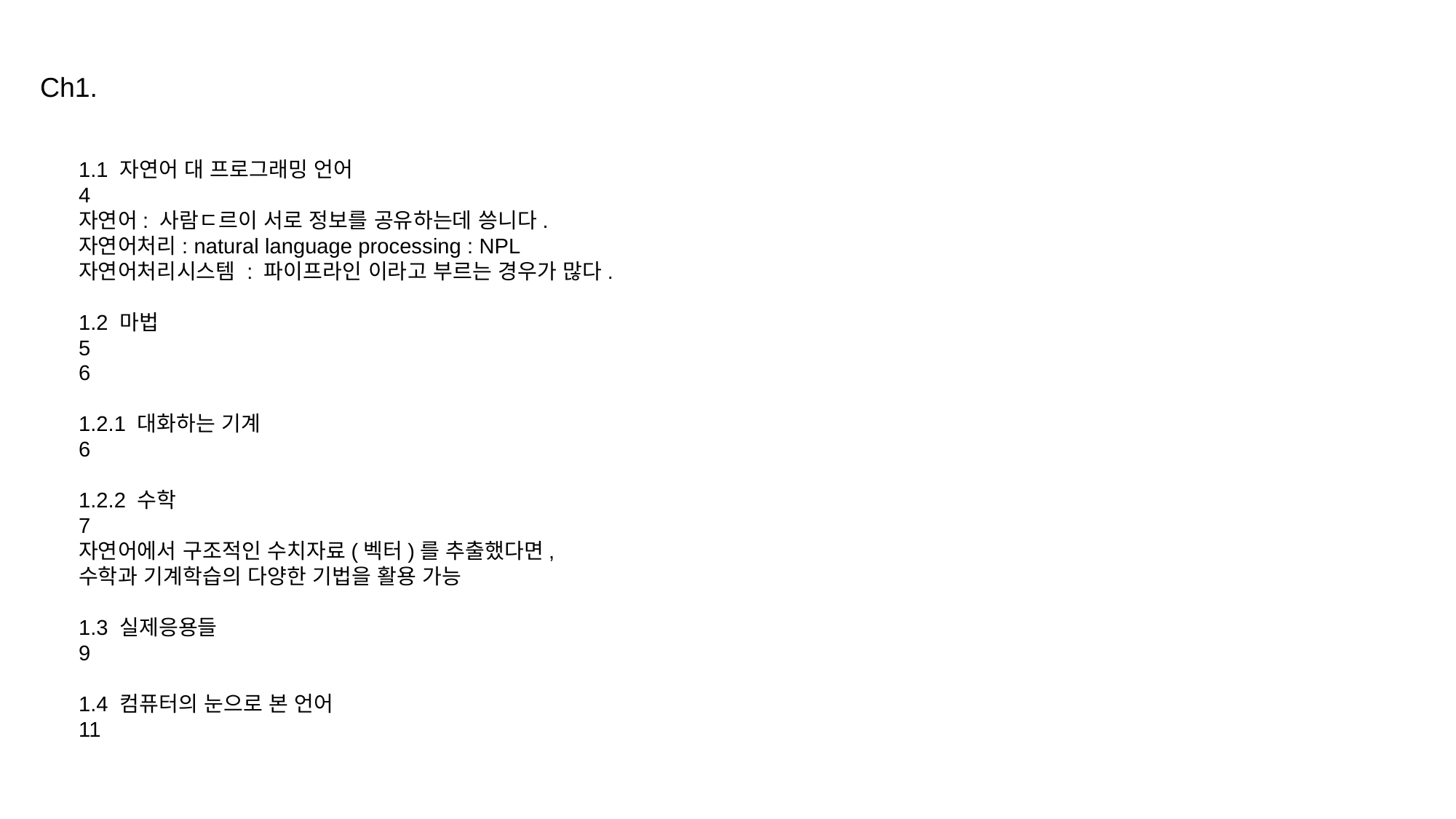

Ch1.
1.1 자연어 대 프로그래밍 언어
4
자연어: 사람ㄷ르이 서로 정보를 공유하는데 씅니다.
자연어처리: natural language processing : NPL
자연어처리시스템 : 파이프라인 이라고 부르는 경우가 많다.

1.2 마법
5
6

1.2.1 대화하는 기계
6

1.2.2 수학
7
자연어에서 구조적인 수치자료(벡터)를 추출했다면,
수학과 기계학습의 다양한 기법을 활용 가능

1.3 실제응용들
9

1.4 컴퓨터의 눈으로 본 언어
11